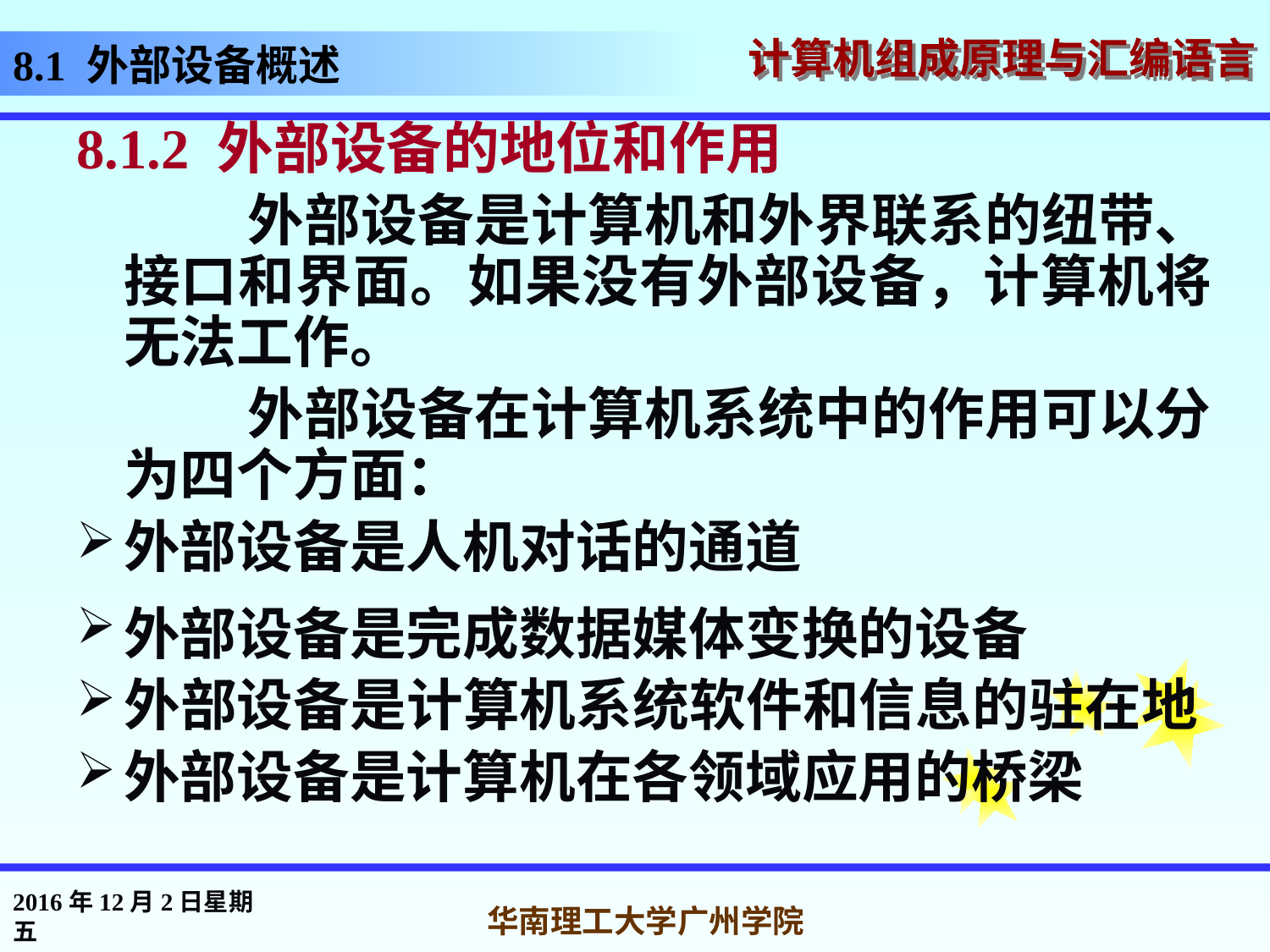

# 8.1 外部设备概述
8.1.2 外部设备的地位和作用
            外部设备是计算机和外界联系的纽带、接口和界面。如果没有外部设备，计算机将无法工作。
            外部设备在计算机系统中的作用可以分为四个方面：
外部设备是人机对话的通道
外部设备是完成数据媒体变换的设备
外部设备是计算机系统软件和信息的驻在地
外部设备是计算机在各领域应用的桥梁
2016年12月2日星期五
华南理工大学广州学院